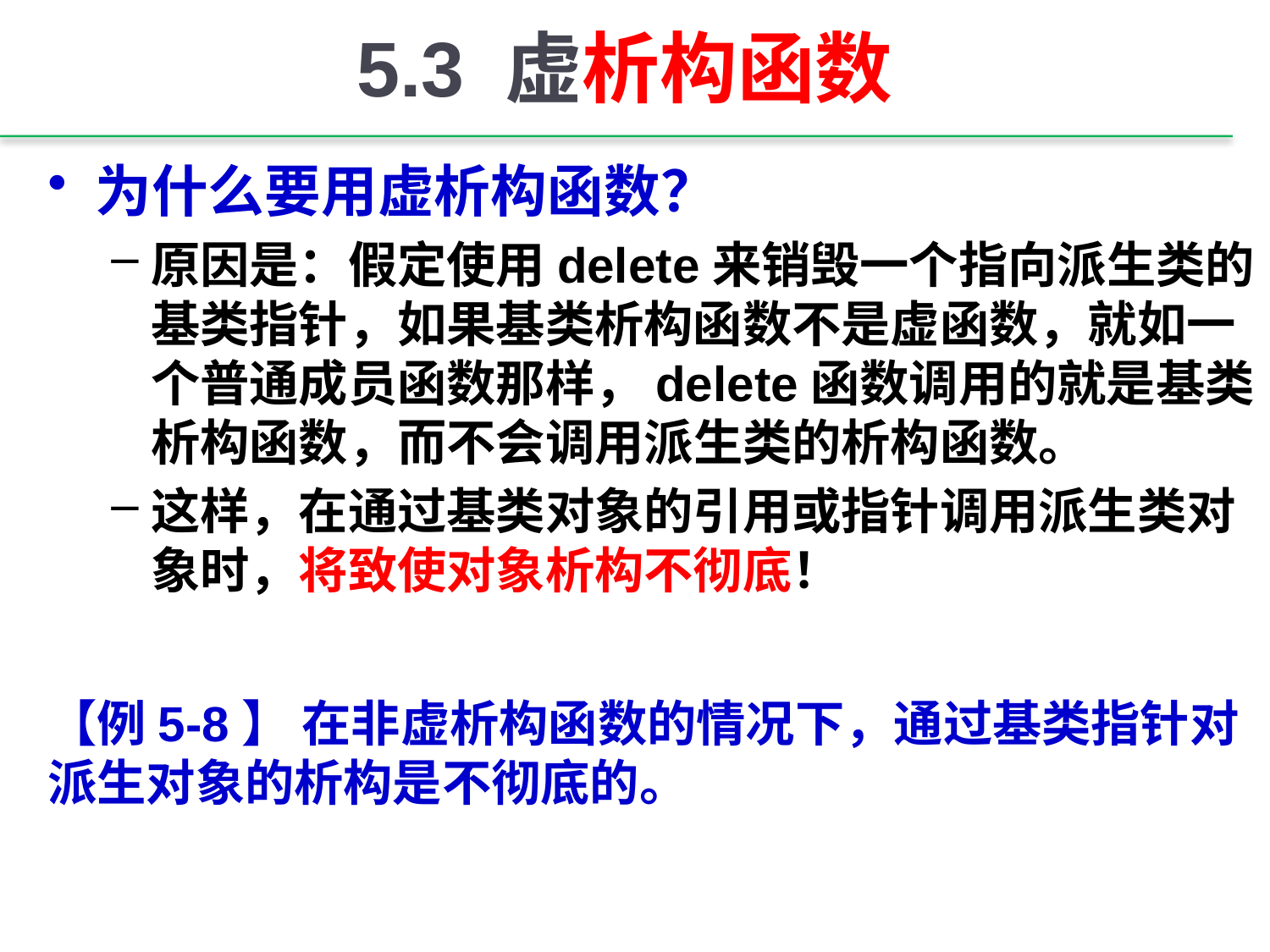

# 5.3 虚析构函数
为什么要用虚析构函数？
原因是：假定使用delete来销毁一个指向派生类的基类指针，如果基类析构函数不是虚函数，就如一个普通成员函数那样，delete函数调用的就是基类析构函数，而不会调用派生类的析构函数。
这样，在通过基类对象的引用或指针调用派生类对象时，将致使对象析构不彻底！

【例5-8】 在非虚析构函数的情况下，通过基类指针对派生对象的析构是不彻底的。